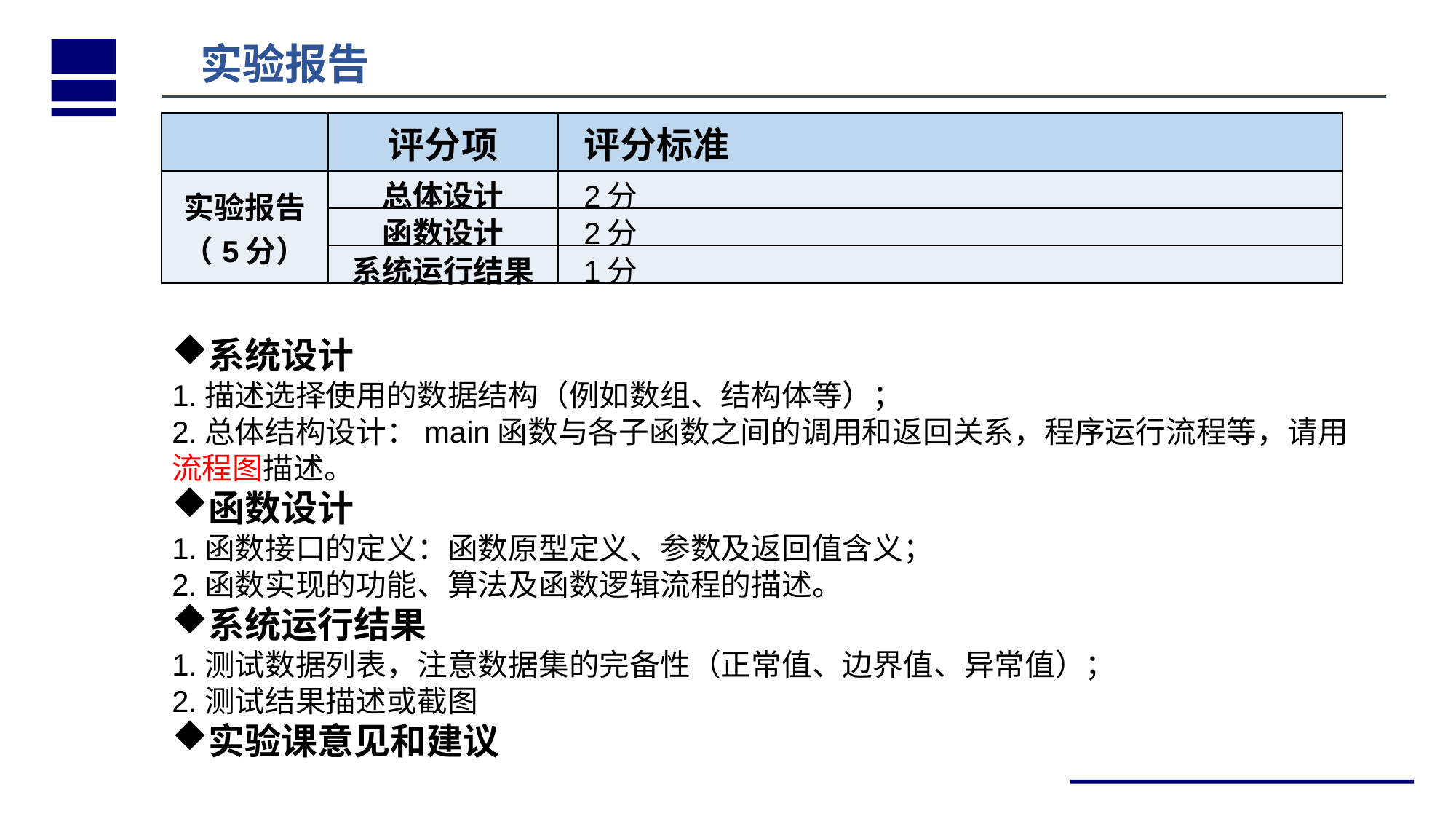

实验报告
|  | 评分项 | 评分标准 |
| --- | --- | --- |
| 实验报告 （5分） | 总体设计 | 2分 |
|  | 函数设计 | 2分 |
|  | 系统运行结果 | 1分 |
系统设计
1.描述选择使用的数据结构（例如数组、结构体等）；
2.总体结构设计：main函数与各子函数之间的调用和返回关系，程序运行流程等，请用流程图描述。
函数设计
1.函数接口的定义：函数原型定义、参数及返回值含义；
2.函数实现的功能、算法及函数逻辑流程的描述。
系统运行结果
1.测试数据列表，注意数据集的完备性（正常值、边界值、异常值）；
2.测试结果描述或截图
实验课意见和建议